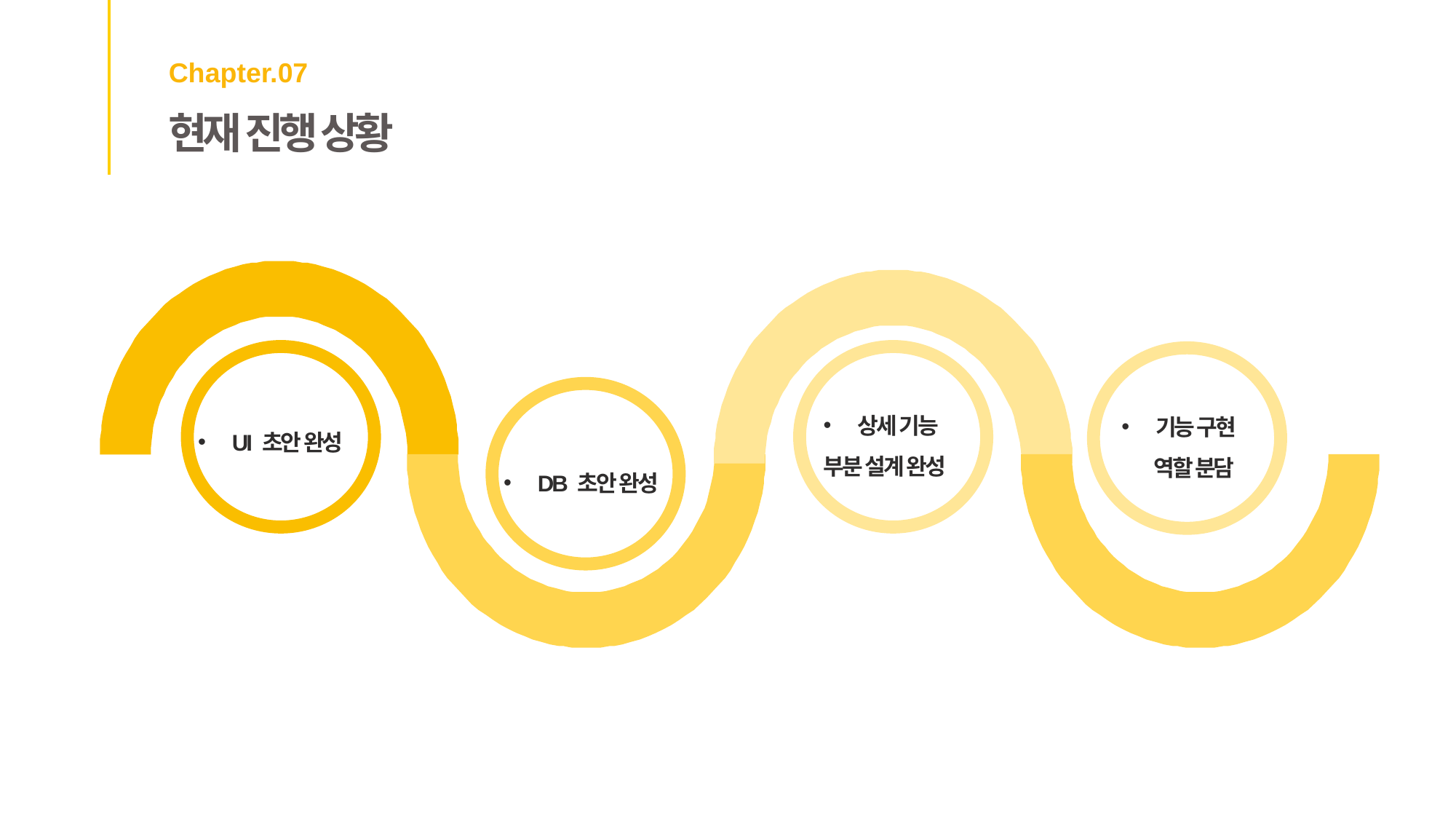

Chapter.07
현재 진행 상황

UI 초안 완성

상세 기능
부분 설계 완성

기능 구현
      역할 분담

DB 초안 완성